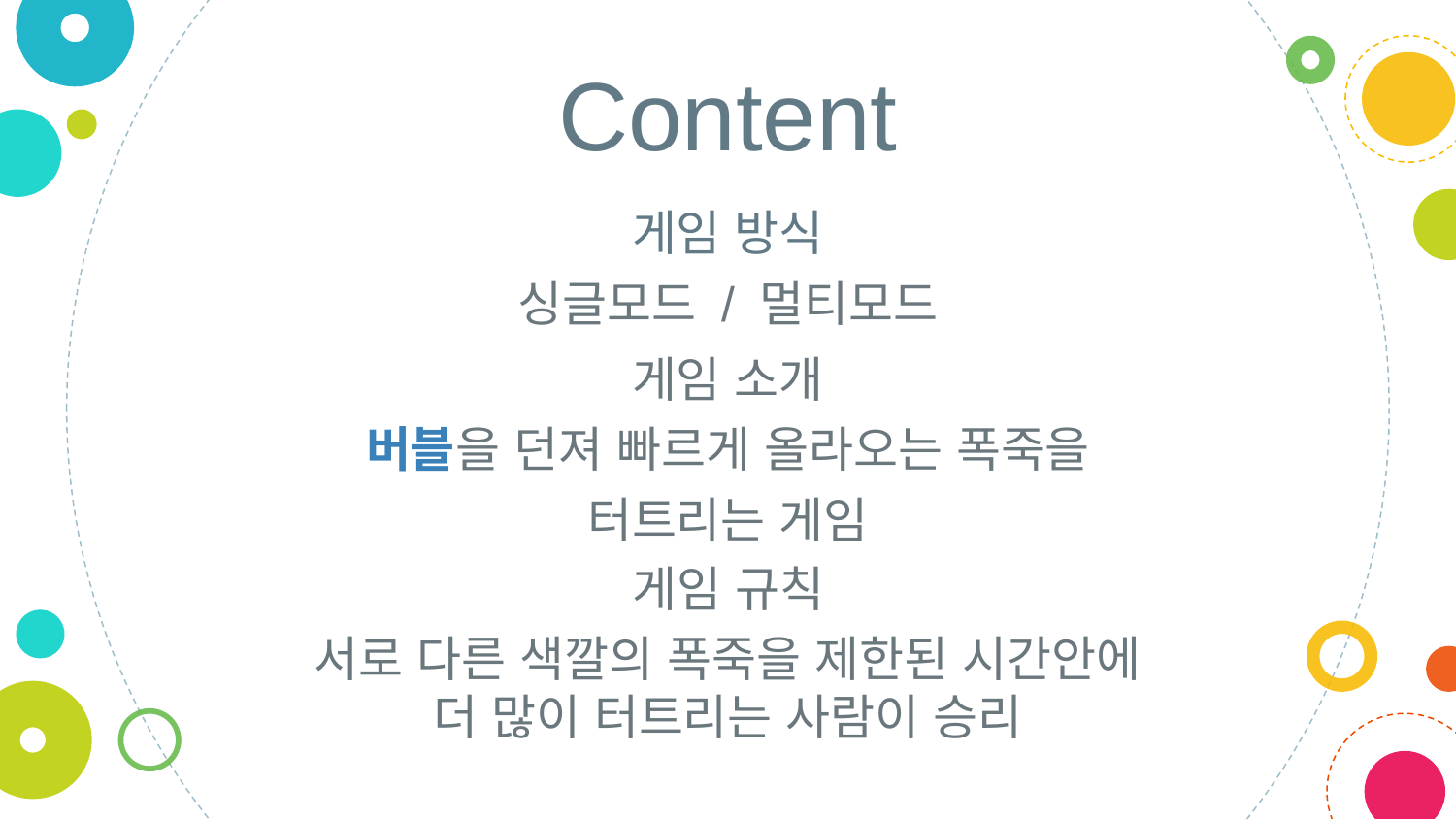

Content
게임 방식
싱글모드 / 멀티모드
게임 소개
버블을 던져 빠르게 올라오는 폭죽을
터트리는 게임
게임 규칙
서로 다른 색깔의 폭죽을 제한된 시간안에 더 많이 터트리는 사람이 승리